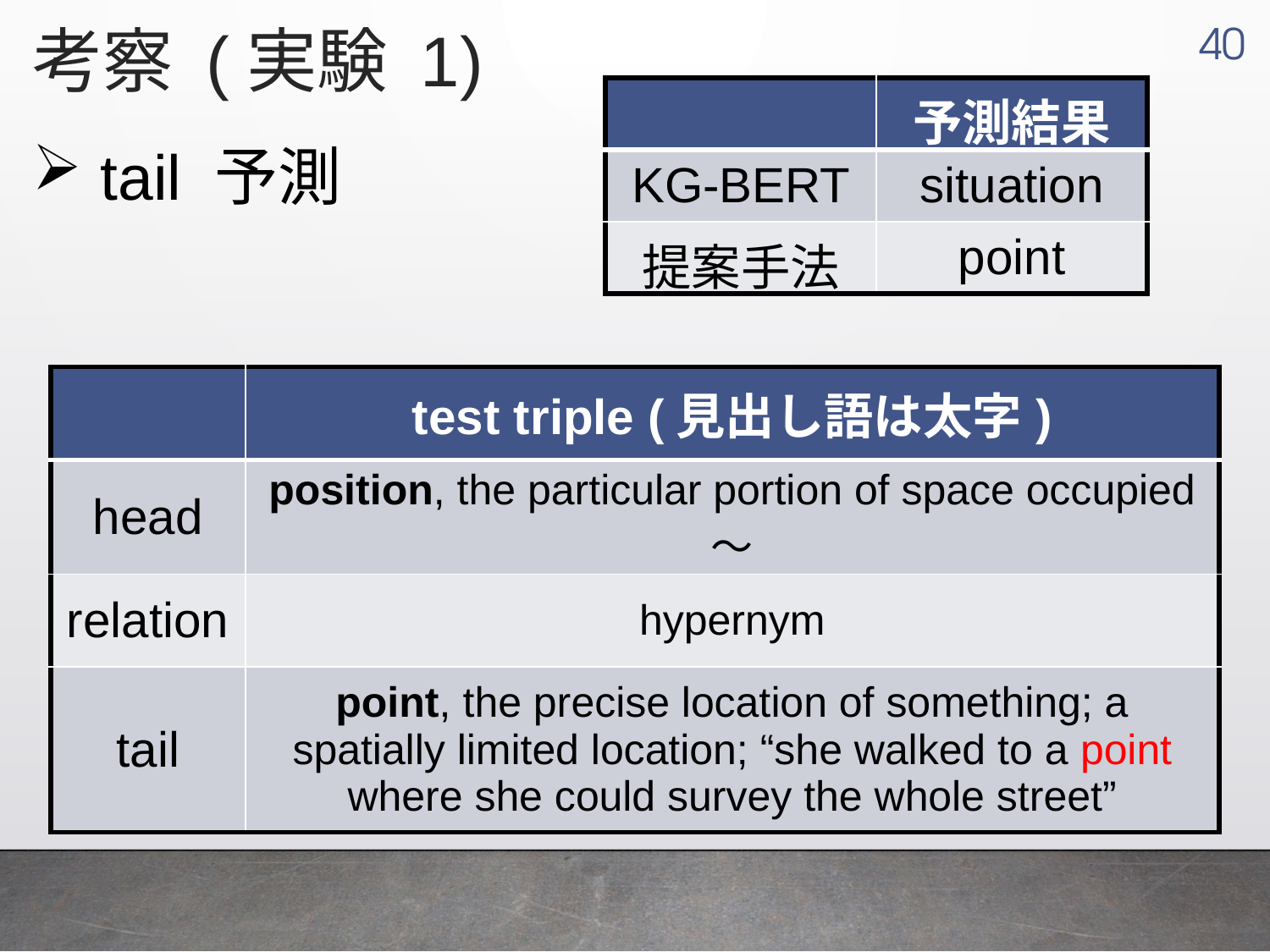

考察 (実験 1)
40
|  | 予測結果 |
| --- | --- |
| KG-BERT | situation |
| 提案手法 | point |
 tail 予測
|  | test triple (見出し語は太字) |
| --- | --- |
| head | position, the particular portion of space occupied ～ |
| relation | hypernym |
| tail | point, the precise location of something; a spatially limited location; “she walked to a point where she could survey the whole street” |